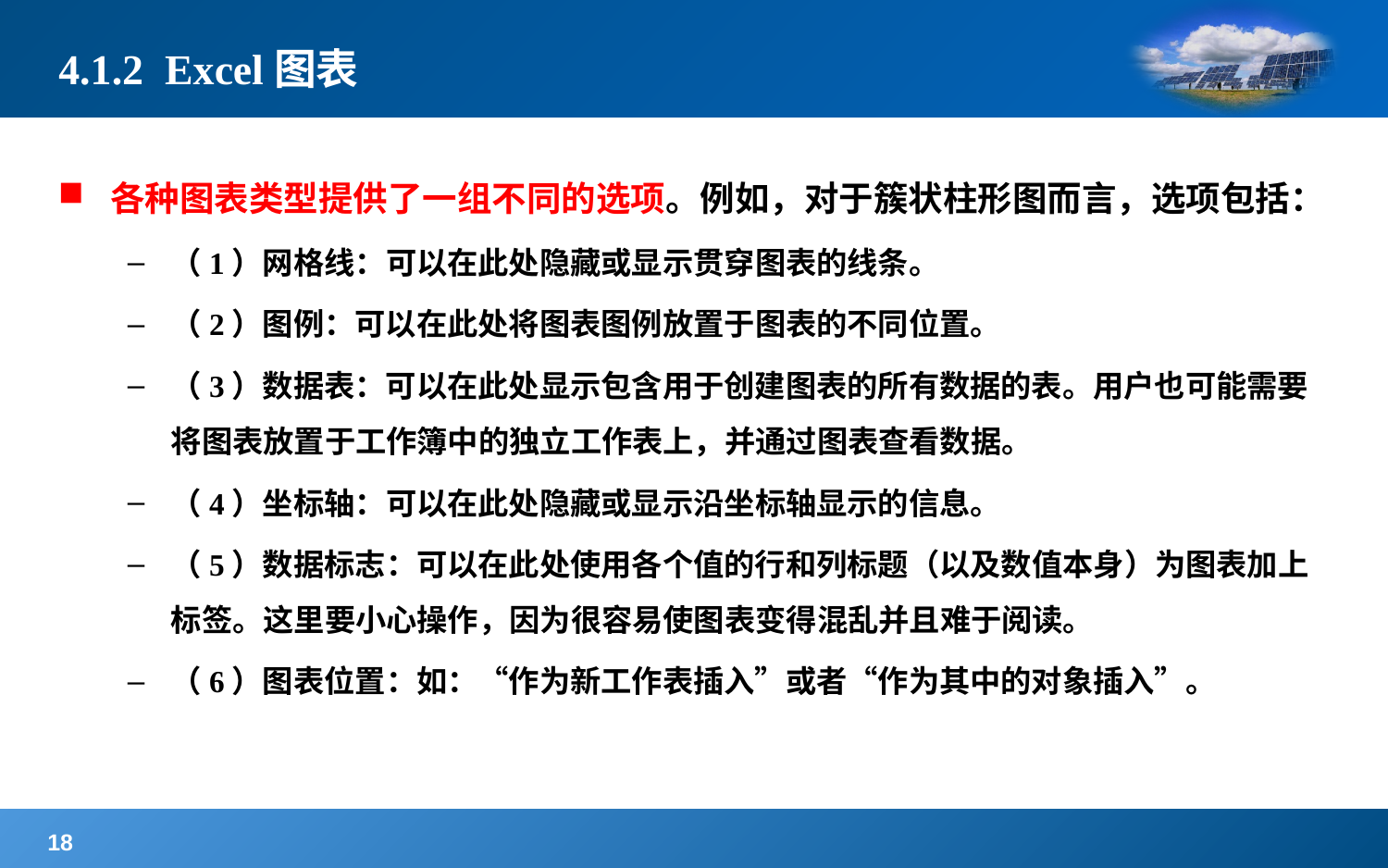

# 4.1.2  Excel图表
各种图表类型提供了一组不同的选项。例如，对于簇状柱形图而言，选项包括：
（1）网格线：可以在此处隐藏或显示贯穿图表的线条。
（2）图例：可以在此处将图表图例放置于图表的不同位置。
（3）数据表：可以在此处显示包含用于创建图表的所有数据的表。用户也可能需要将图表放置于工作簿中的独立工作表上，并通过图表查看数据。
（4）坐标轴：可以在此处隐藏或显示沿坐标轴显示的信息。
（5）数据标志：可以在此处使用各个值的行和列标题（以及数值本身）为图表加上标签。这里要小心操作，因为很容易使图表变得混乱并且难于阅读。
（6）图表位置：如：“作为新工作表插入”或者“作为其中的对象插入”。